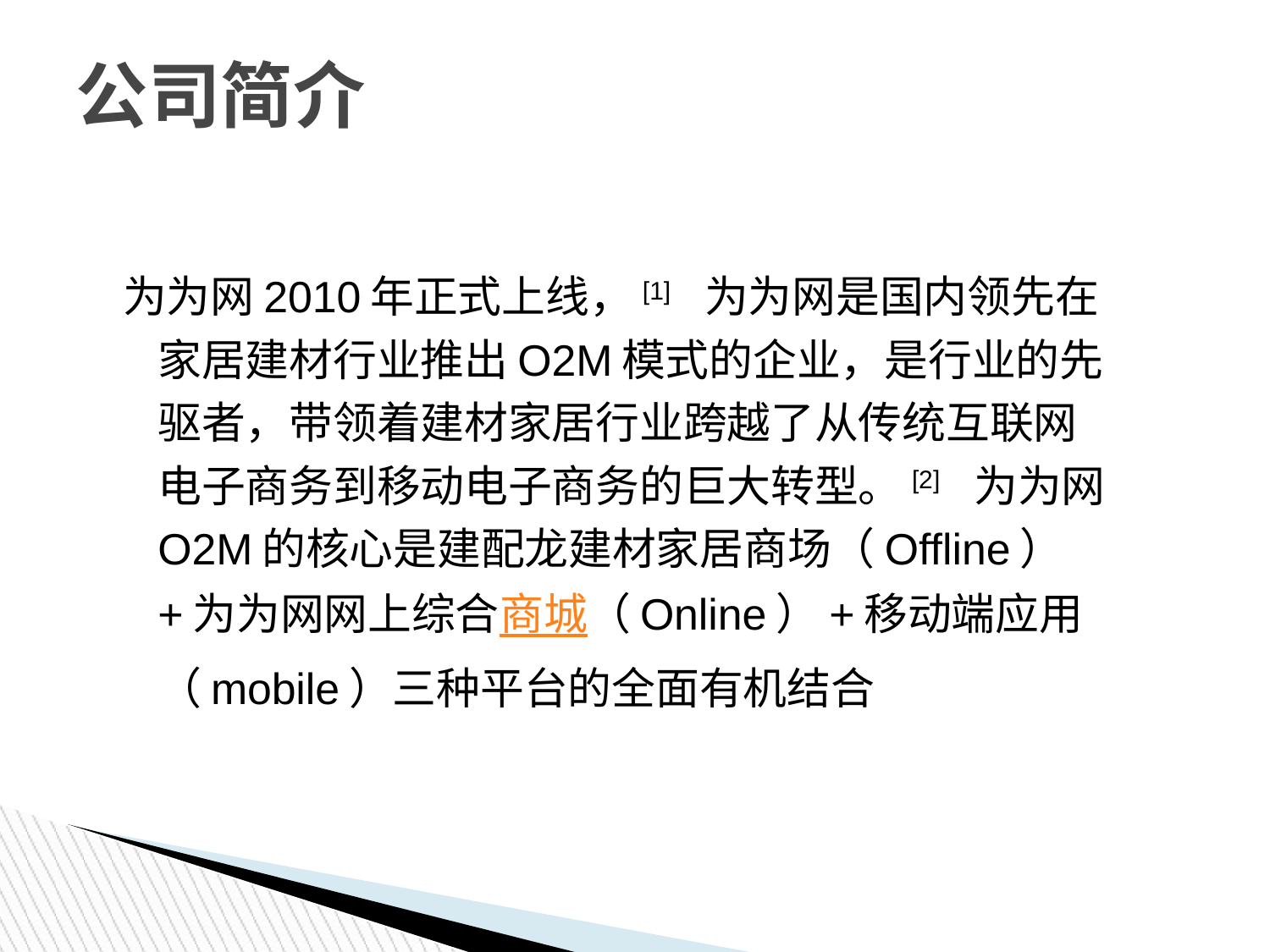

# 公司简介
为为网2010年正式上线，[1]  为为网是国内领先在家居建材行业推出O2M模式的企业，是行业的先驱者，带领着建材家居行业跨越了从传统互联网电子商务到移动电子商务的巨大转型。[2]  为为网O2M的核心是建配龙建材家居商场（Offline） +为为网网上综合商城（Online）+移动端应用（mobile）三种平台的全面有机结合